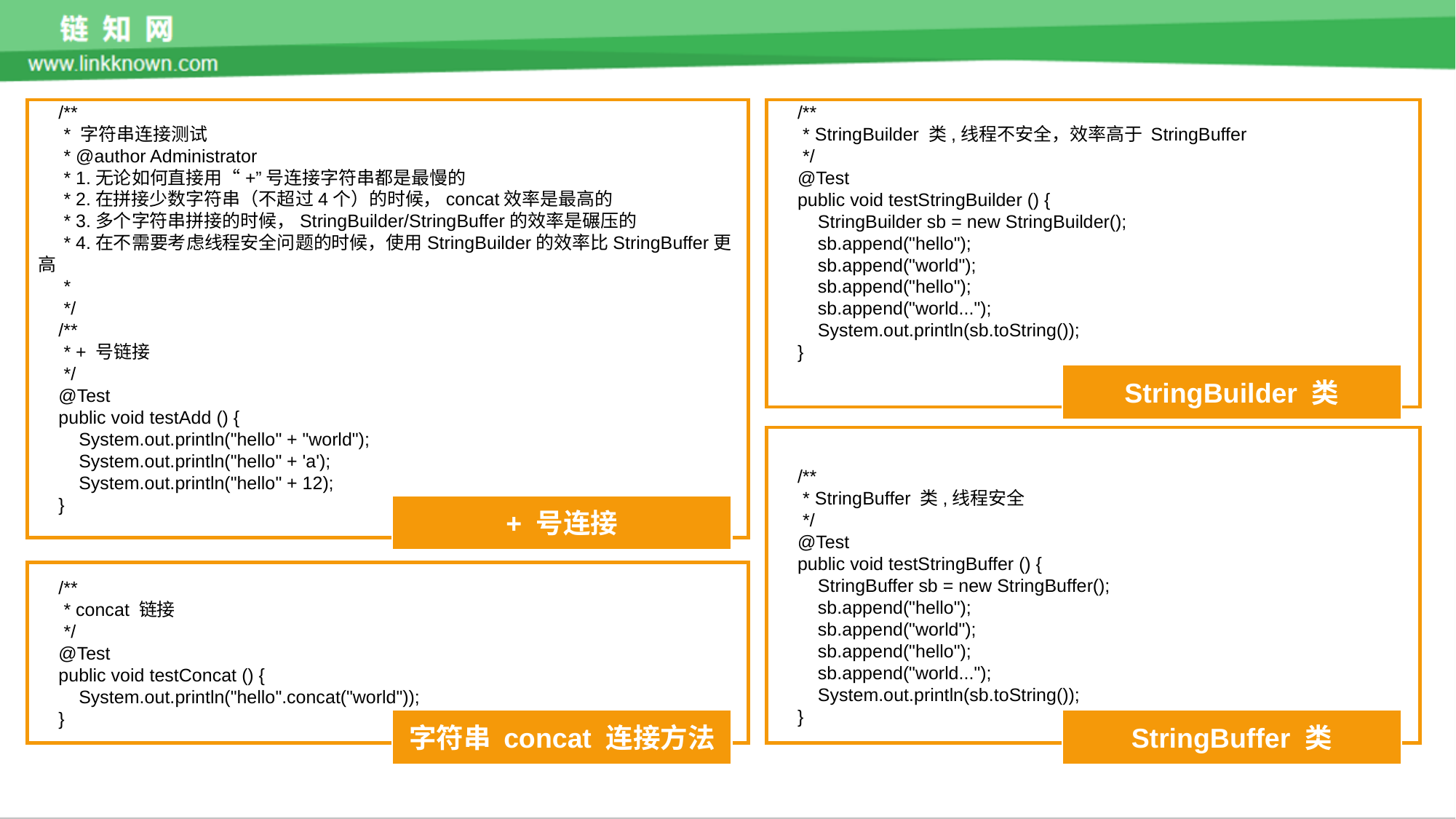

/**
     * 字符串连接测试
     * @author Administrator
     * 1.无论如何直接用“+”号连接字符串都是最慢的
     * 2.在拼接少数字符串（不超过4个）的时候，concat效率是最高的
     * 3.多个字符串拼接的时候，StringBuilder/StringBuffer的效率是碾压的
     * 4.在不需要考虑线程安全问题的时候，使用StringBuilder的效率比StringBuffer更高
     *
     */
    /**
     * + 号链接
     */
    @Test
    public void testAdd () {
        System.out.println("hello" + "world");
        System.out.println("hello" + 'a');
        System.out.println("hello" + 12);
    }

    /**
     * StringBuilder 类,线程不安全，效率高于 StringBuffer
     */
    @Test
    public void testStringBuilder () {
        StringBuilder sb = new StringBuilder();
        sb.append("hello");
        sb.append("world");
        sb.append("hello");
        sb.append("world...");
        System.out.println(sb.toString());
    }

StringBuilder 类

    /**
     * StringBuffer 类,线程安全
     */
    @Test
    public void testStringBuffer () {
        StringBuffer sb = new StringBuffer();
        sb.append("hello");
        sb.append("world");
        sb.append("hello");
        sb.append("world...");
        System.out.println(sb.toString());
    }
+ 号连接
    /**
     * concat 链接
     */
    @Test
    public void testConcat () {
        System.out.println("hello".concat("world"));
    }
字符串 concat 连接方法
StringBuffer 类